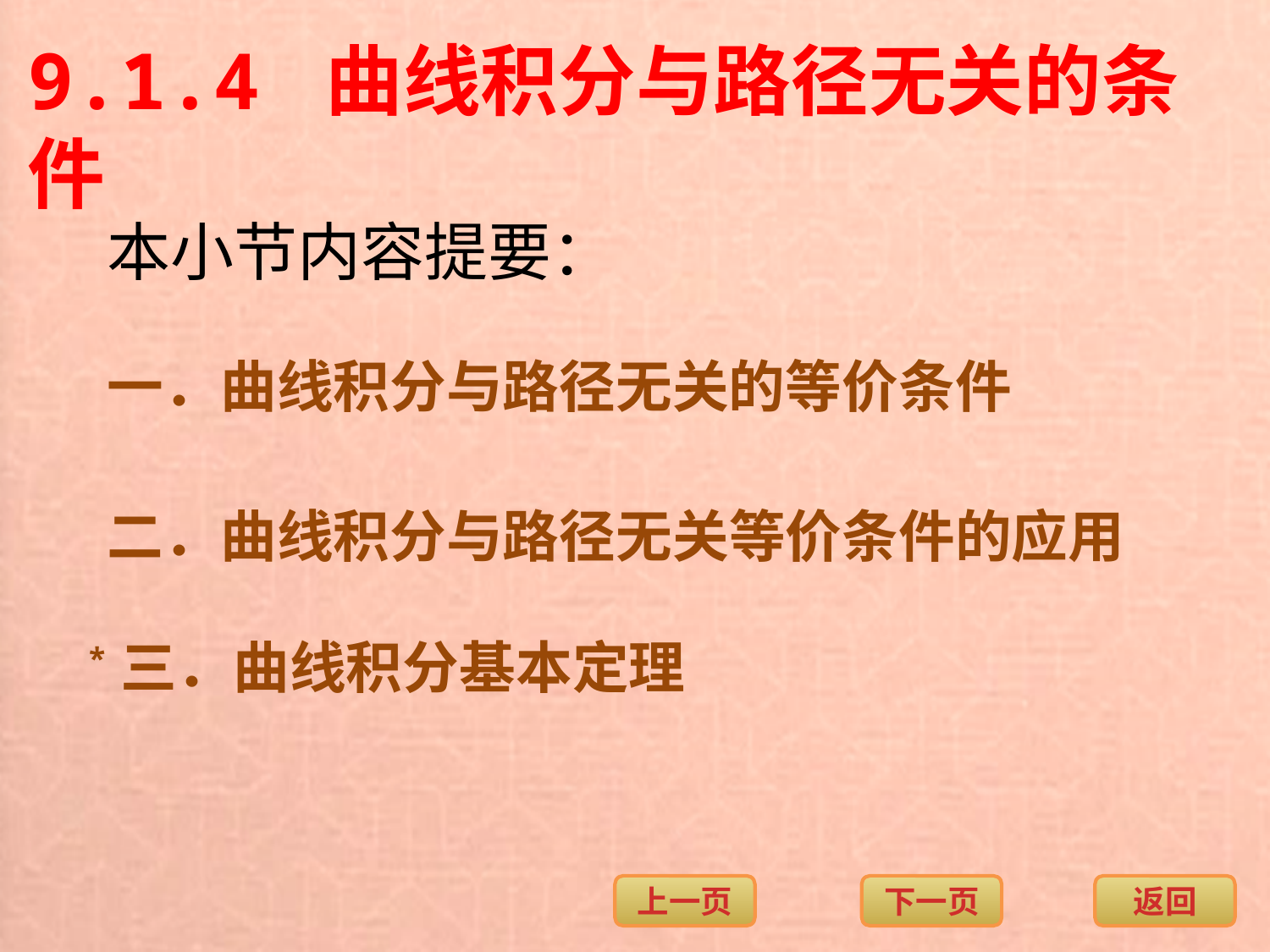

9.1.4 曲线积分与路径无关的条件
本小节内容提要：
一．曲线积分与路径无关的等价条件
二．曲线积分与路径无关等价条件的应用
*三．曲线积分基本定理